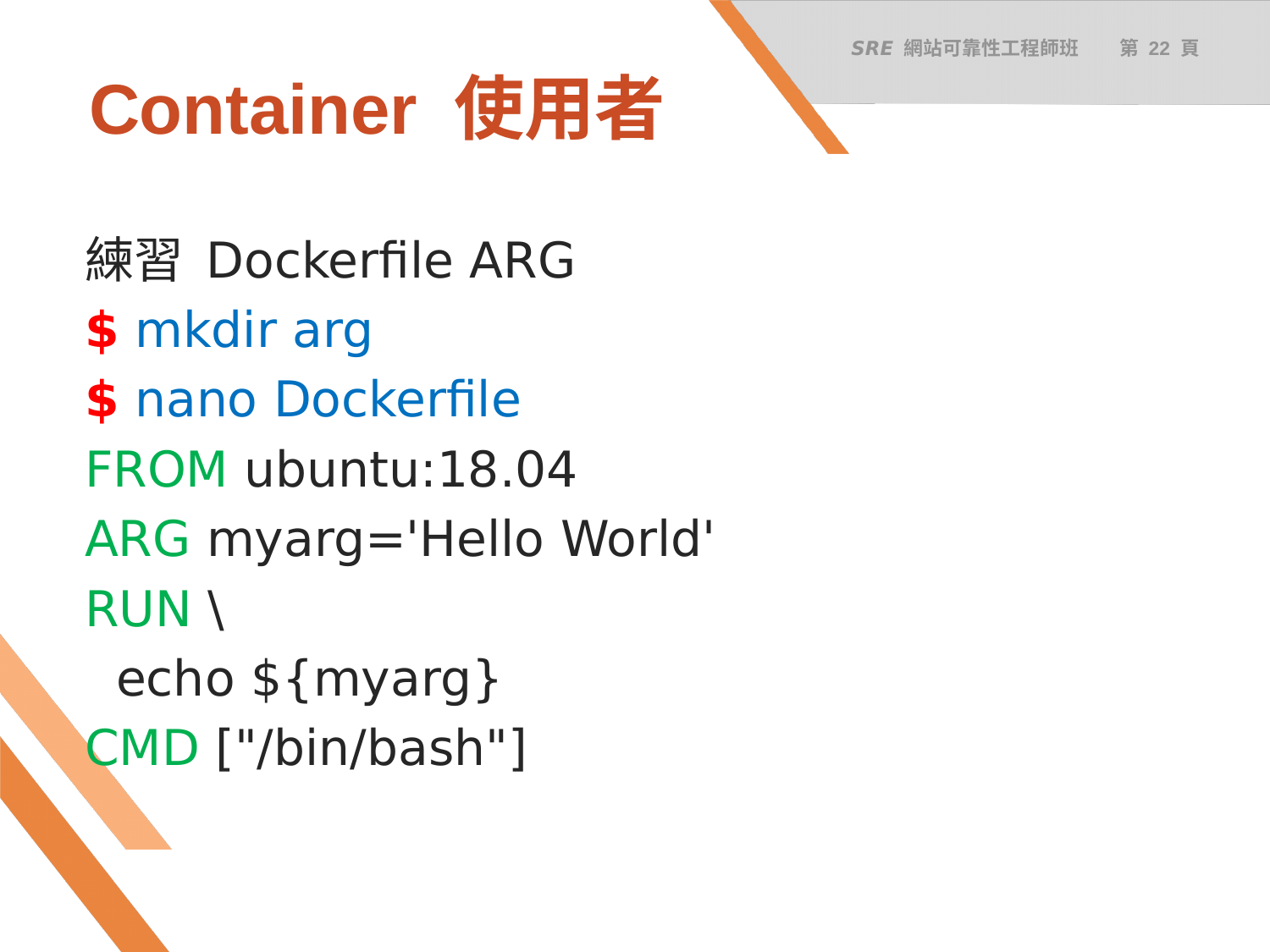

SRE 網站可靠性工程師班
第 22 頁
# Container 使用者
練習 Dockerfile ARG
$ mkdir arg
$ nano Dockerfile
FROM ubuntu:18.04
ARG myarg='Hello World'
RUN \
  echo ${myarg}
CMD ["/bin/bash"]